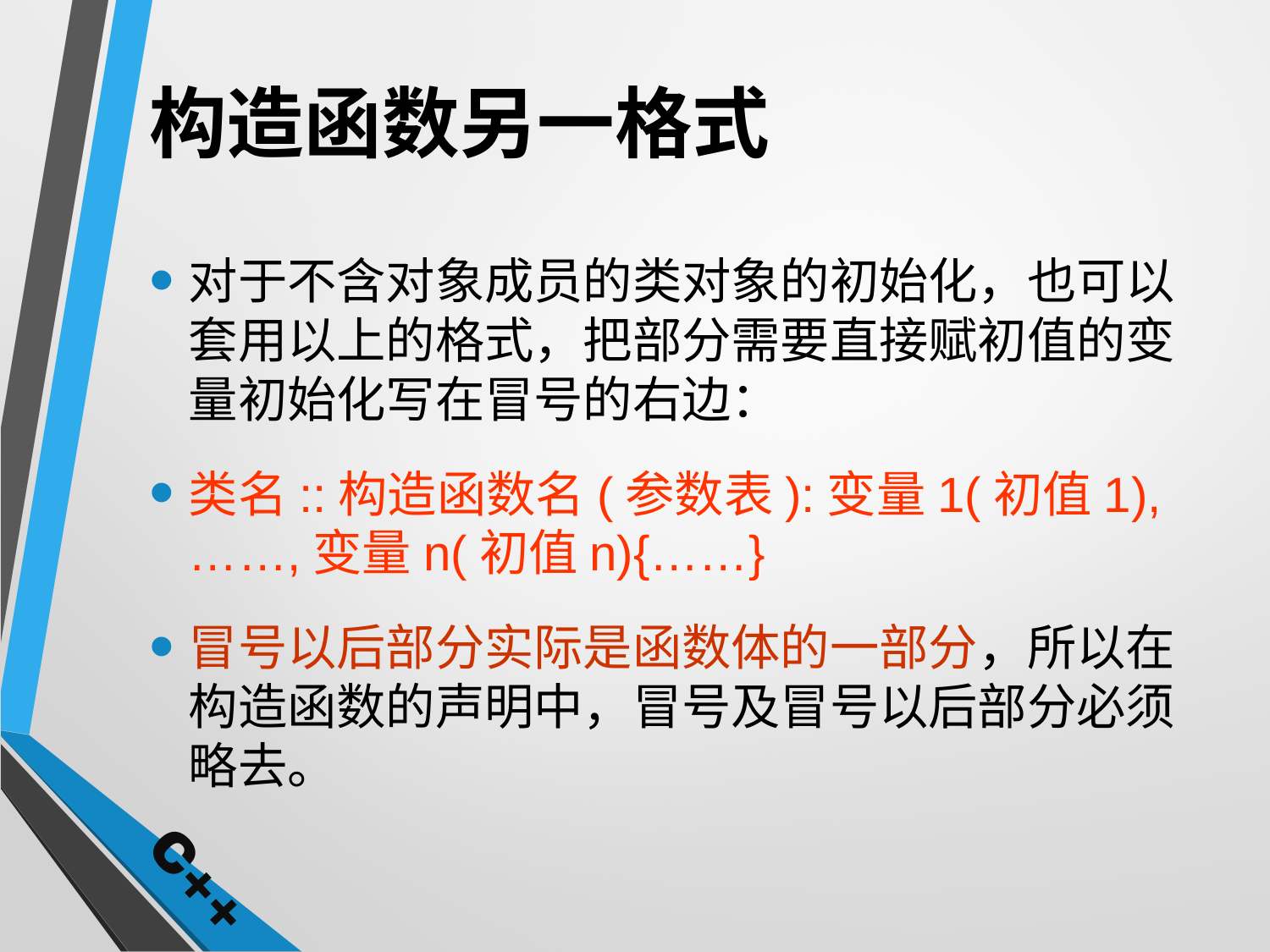

# 构造函数另一格式
对于不含对象成员的类对象的初始化，也可以套用以上的格式，把部分需要直接赋初值的变量初始化写在冒号的右边：
类名::构造函数名(参数表):变量1(初值1),……,变量n(初值n){……}
冒号以后部分实际是函数体的一部分，所以在构造函数的声明中，冒号及冒号以后部分必须略去。